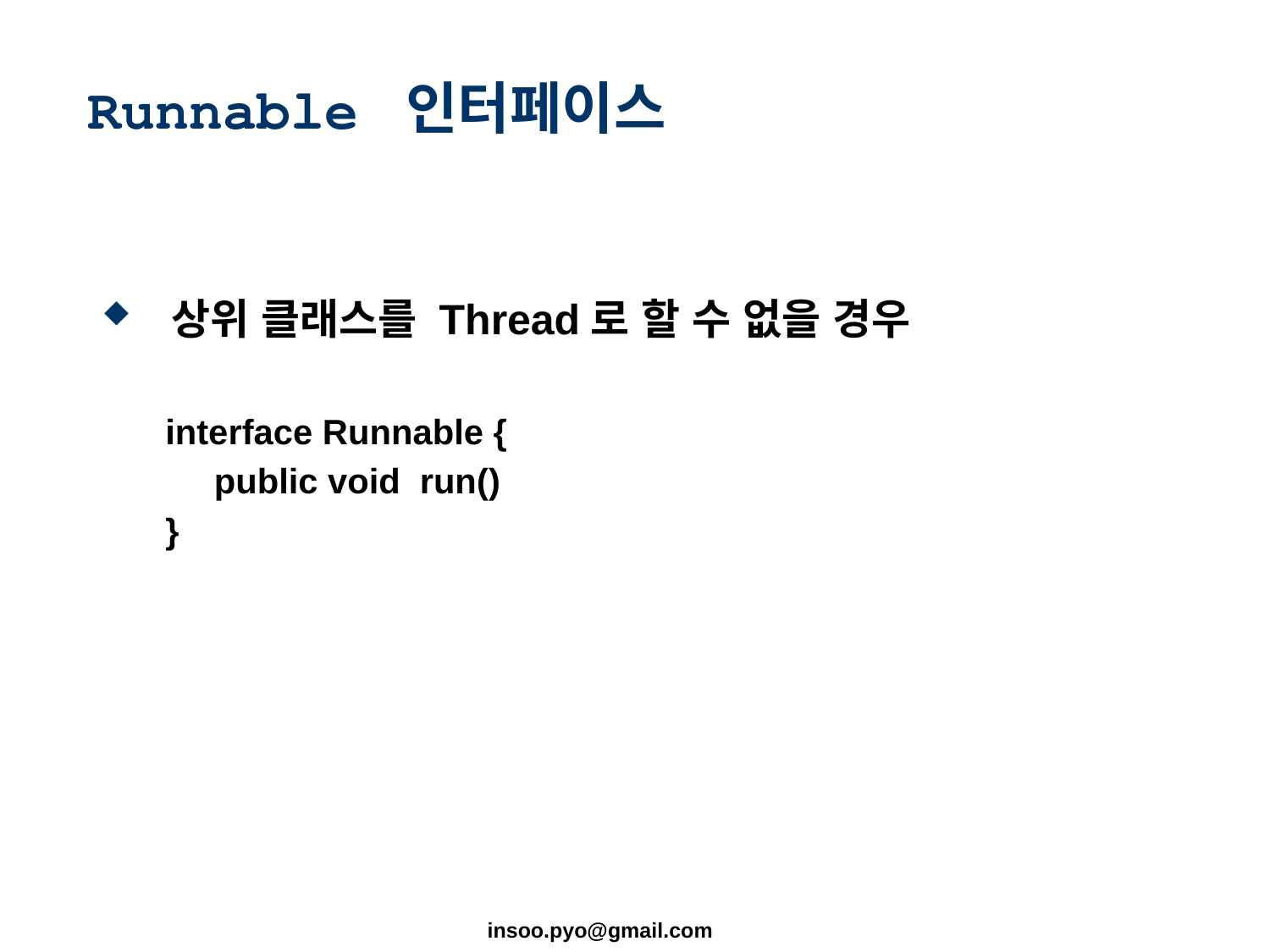

# Runnable 인터페이스
 상위 클래스를 Thread로 할 수 없을 경우

interface Runnable {
     public void  run()
}